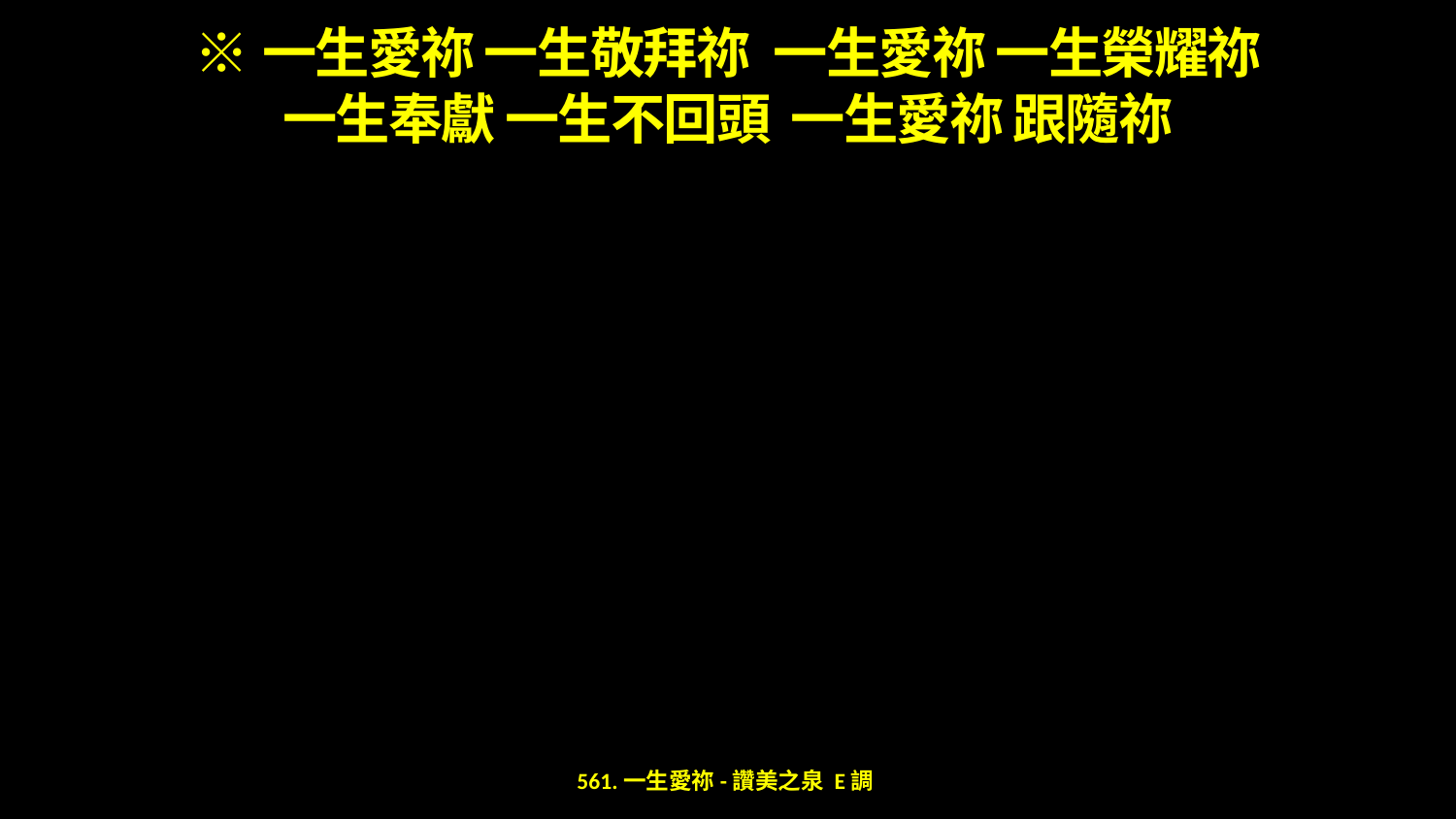

※一生愛祢 一生敬拜祢  一生愛祢 一生榮耀祢
一生奉獻 一生不回頭  一生愛祢 跟隨祢

561.一生愛祢-讚美之泉 E調